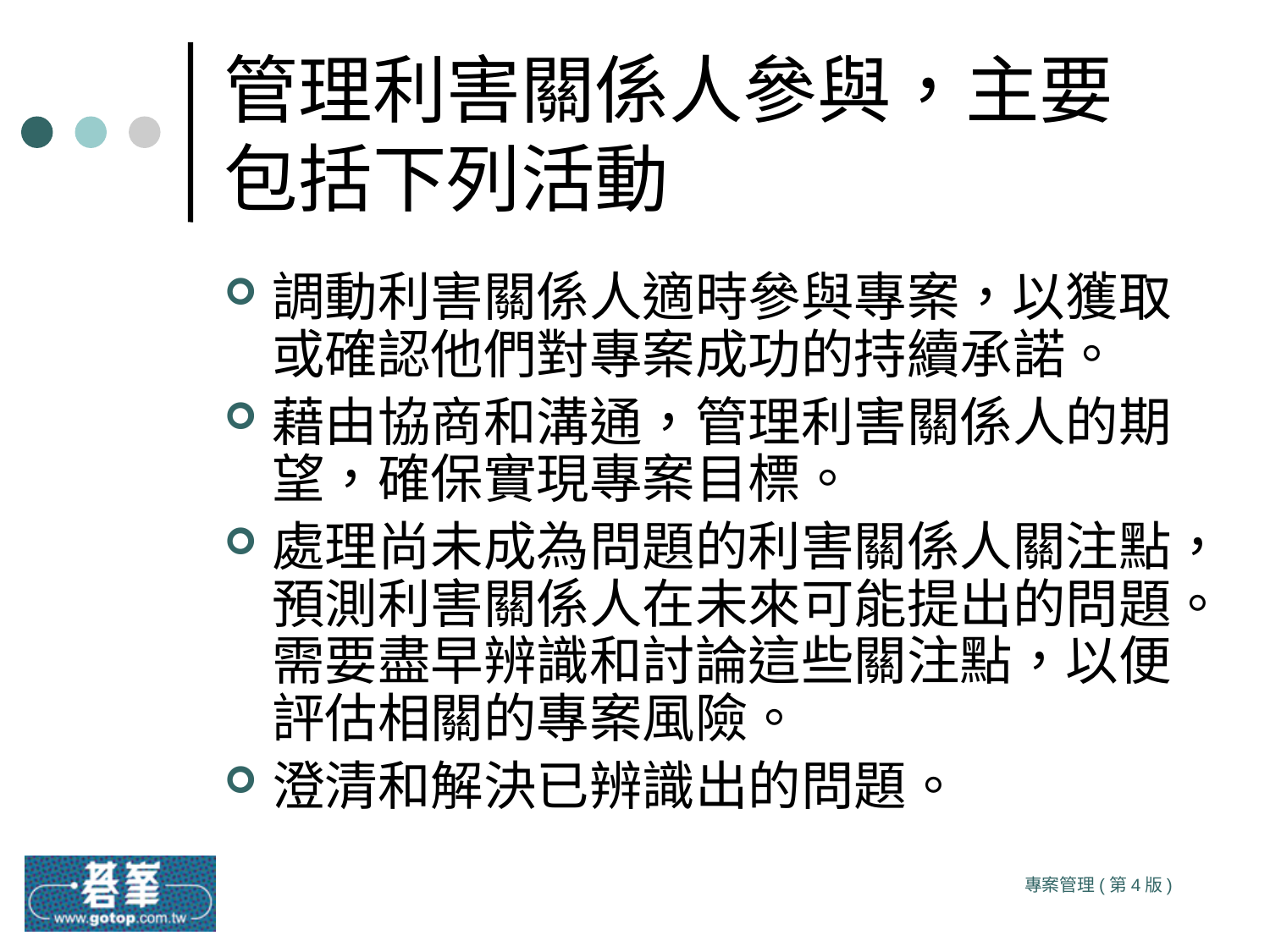

# 管理利害關係人參與，主要包括下列活動
調動利害關係人適時參與專案，以獲取或確認他們對專案成功的持續承諾。
藉由協商和溝通，管理利害關係人的期望，確保實現專案目標。
處理尚未成為問題的利害關係人關注點，預測利害關係人在未來可能提出的問題。需要盡早辨識和討論這些關注點，以便評估相關的專案風險。
澄清和解決已辨識出的問題。
專案管理(第4版)